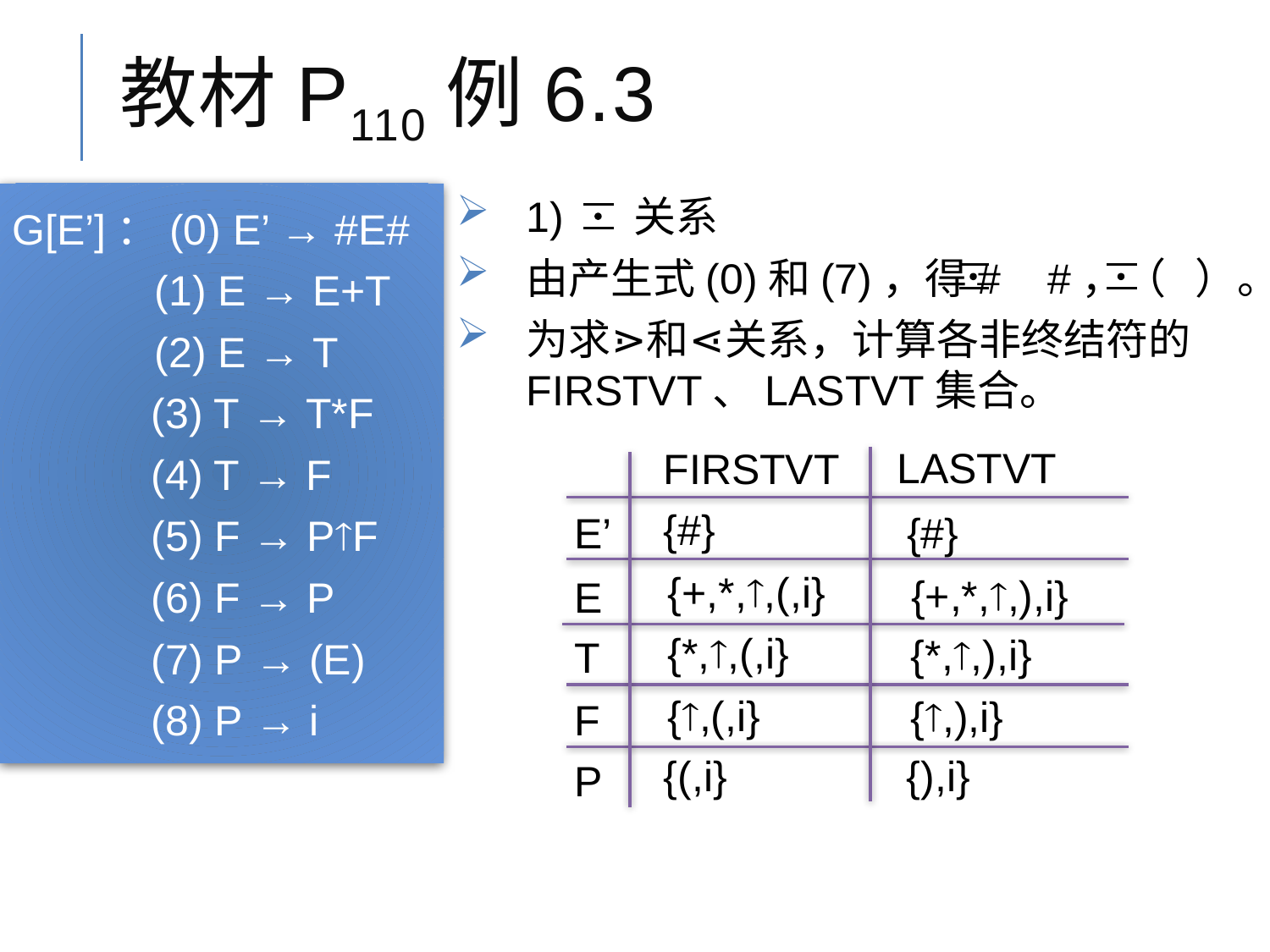

# 教材P110例6.3
G[E’]：(0) E’ → #E#
            (1) E → E+T
            (2) E → T
	 (3) T → T*F
	 (4) T → F
	 (5) F → P↑F
	 (6) F → P
	 (7) P → (E)
	 (8) P → i
1)     关系
由产生式(0)和(7)，得#    #，（   ）。
为求⋗和⋖关系，计算各非终结符的FIRSTVT、LASTVT集合。

LASTVT
FIRSTVT
{#}
E’
{#}
{+,*,↑­,(,i}
{+,*,↑,),i}
E
{*,­↑,(,i}
{*,­↑,),i}
T
{↑,(,i}
{↑­,),i}
F
{(,i}
{),i}
P
42